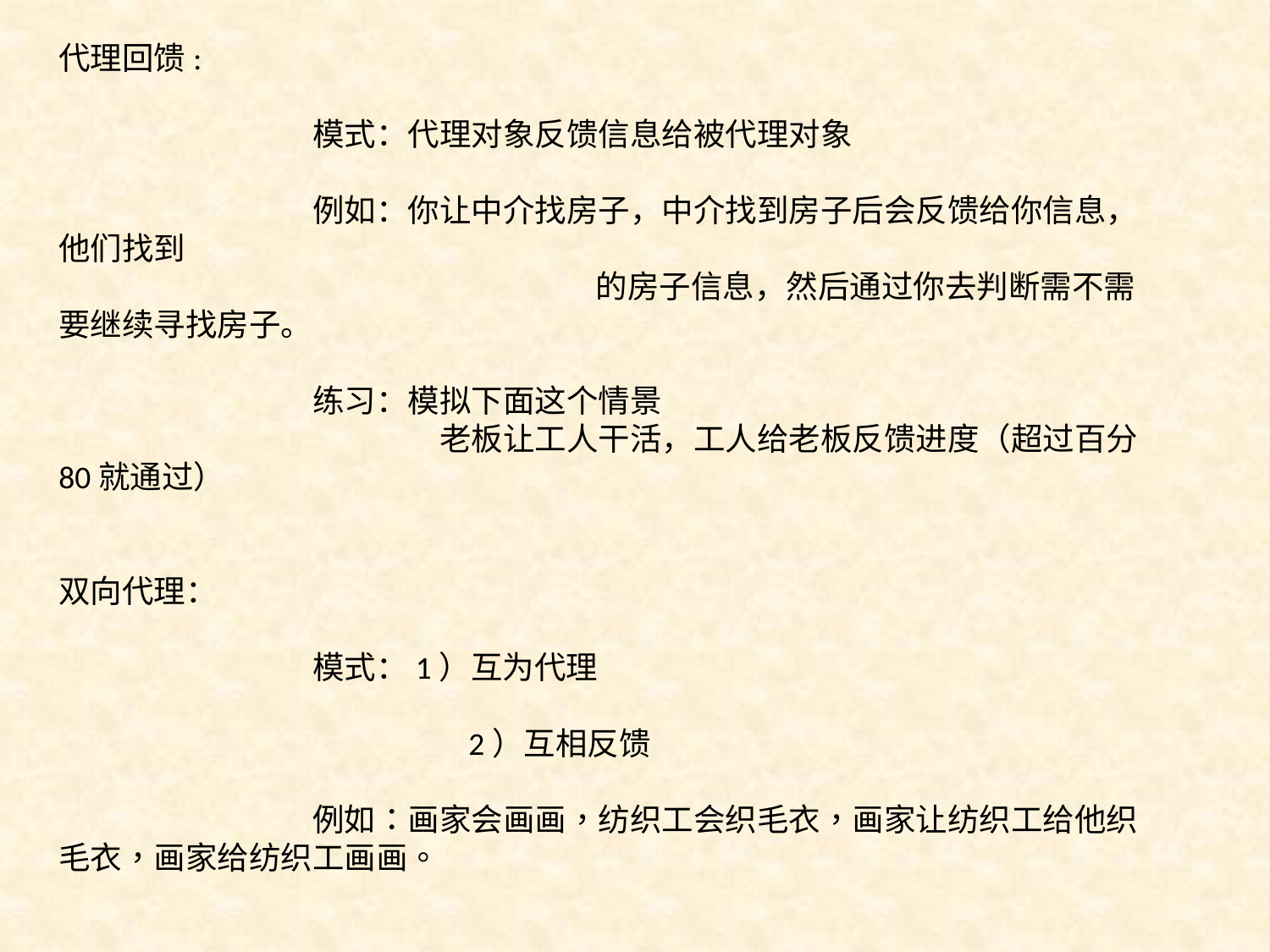

代理回馈:

		模式：代理对象反馈信息给被代理对象

		例如：你让中介找房子，中介找到房子后会反馈给你信息，他们找到
				   的房子信息，然后通过你去判断需不需要继续寻找房子。

		练习：模拟下面这个情景
			老板让工人干活，工人给老板反馈进度（超过百分80就通过）

双向代理：

		模式：1）互为代理

			    2）互相反馈

		例如：画家会画画，纺织工会织毛衣，画家让纺织工给他织毛衣，画家给纺织工画画。